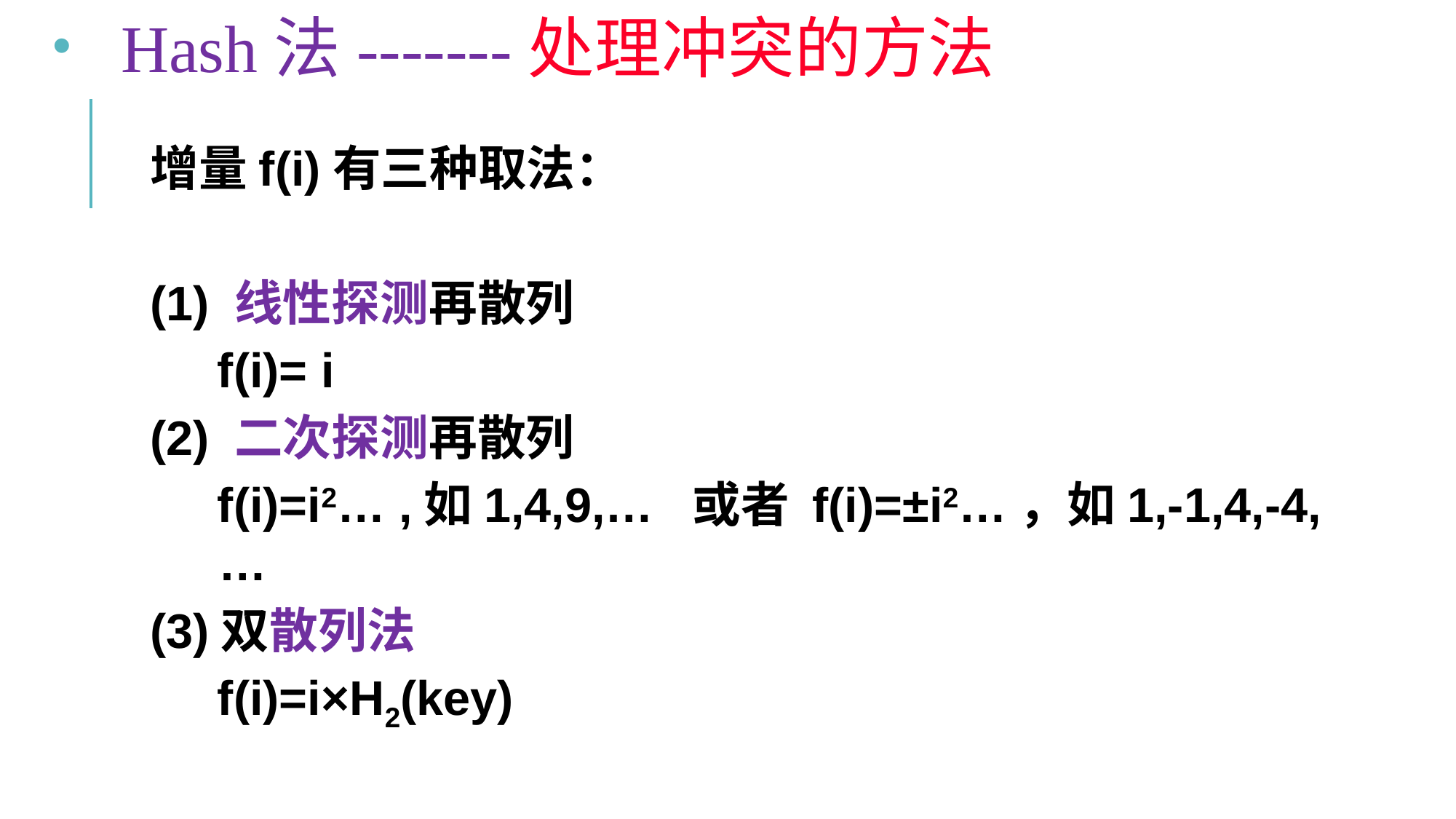

Hash法-------处理冲突的方法
增量f(i)有三种取法：

(1) 线性探测再散列
     f(i)= i
(2) 二次探测再散列
     f(i)=i2… ,如1,4,9,…  或者 f(i)=±i2…，如1,-1,4,-4,…
(3)双散列法
     f(i)=i×H2(key)